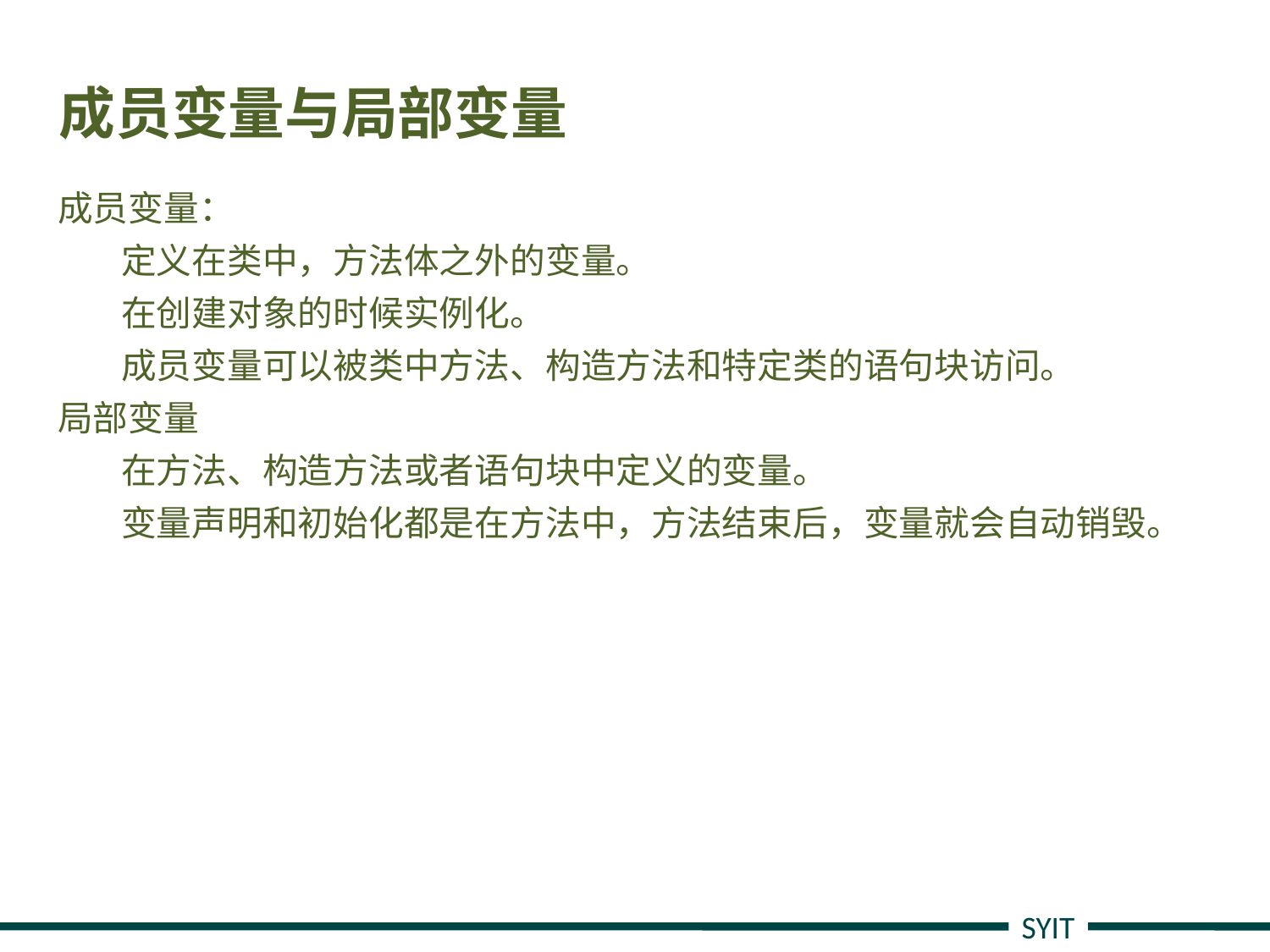

# 成员变量与局部变量
成员变量：
定义在类中，方法体之外的变量。
在创建对象的时候实例化。
成员变量可以被类中方法、构造方法和特定类的语句块访问。
局部变量
在方法、构造方法或者语句块中定义的变量。
变量声明和初始化都是在方法中，方法结束后，变量就会自动销毁。
SYIT